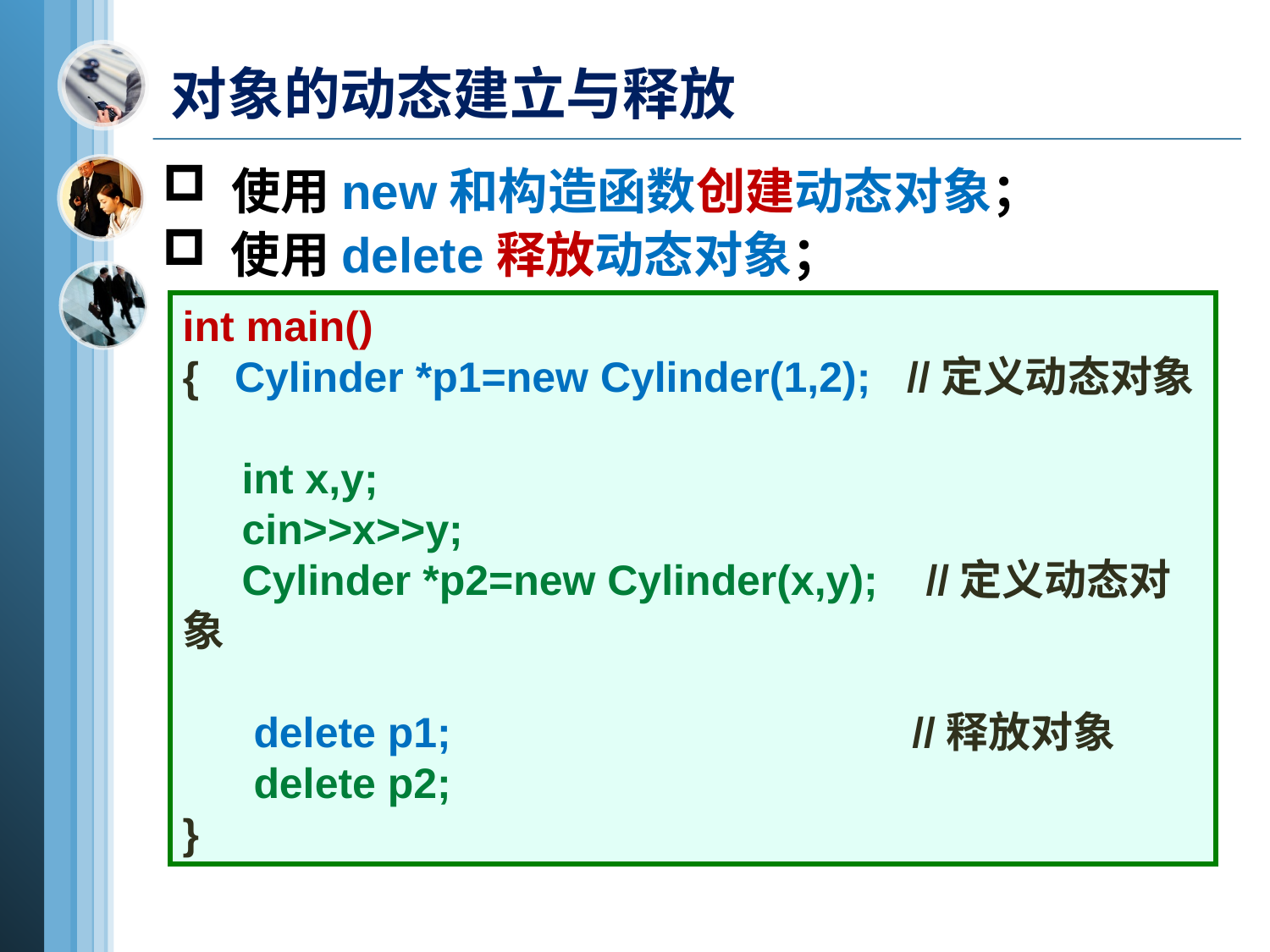

对象的动态建立与释放
 使用new和构造函数创建动态对象；
 使用delete释放动态对象；
int main()
{   Cylinder *p1=new Cylinder(1,2);   //定义动态对象

     int x,y;
     cin>>x>>y;
     Cylinder *p2=new Cylinder(x,y);    //定义动态对象

      delete p1;			        //释放对象
      delete p2;
}